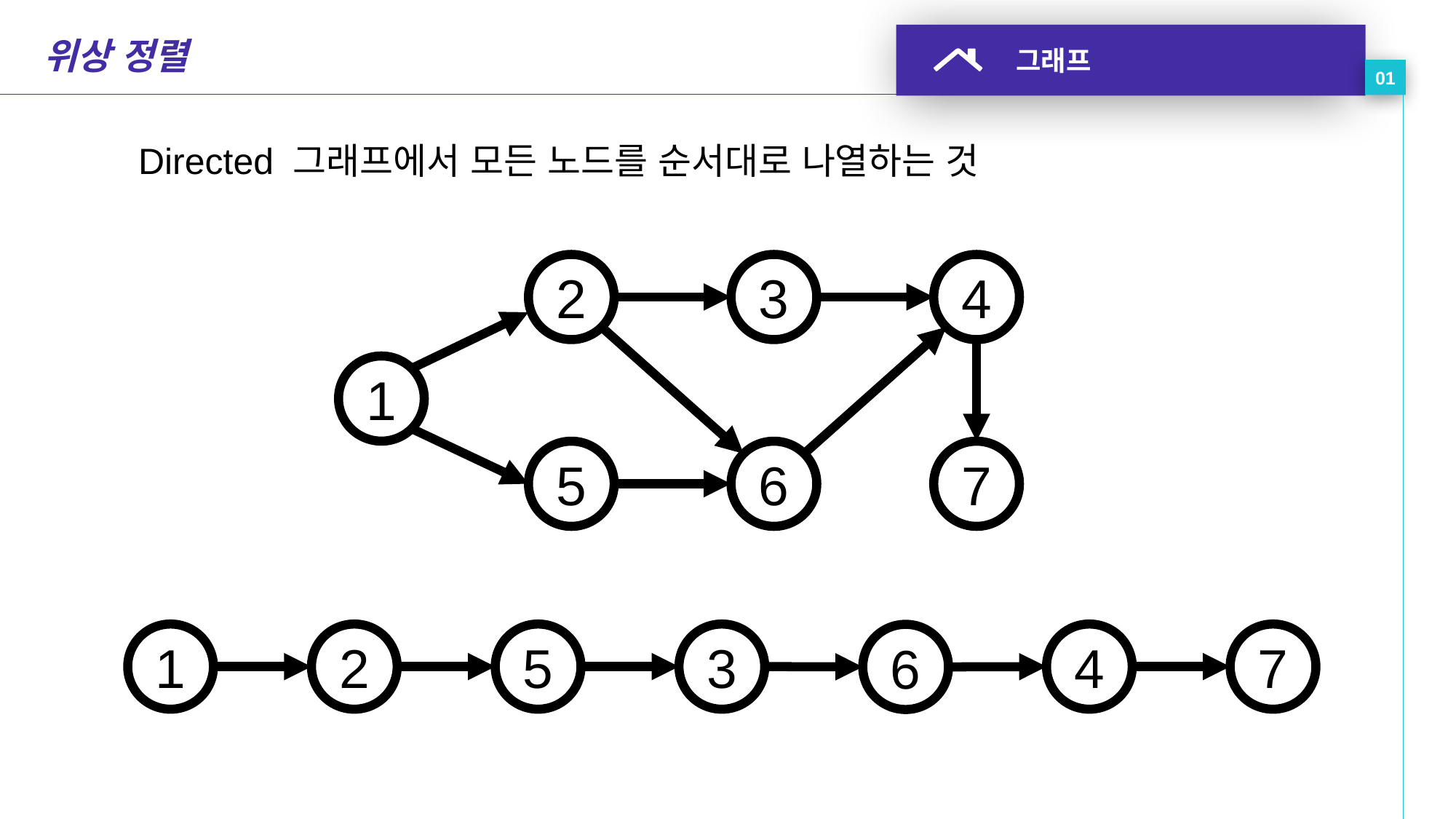

그래프

01
위상 정렬
Directed 그래프에서 모든 노드를 순서대로 나열하는 것
2
3
4
1
5
6
7
7
3
4
1
2
5
6